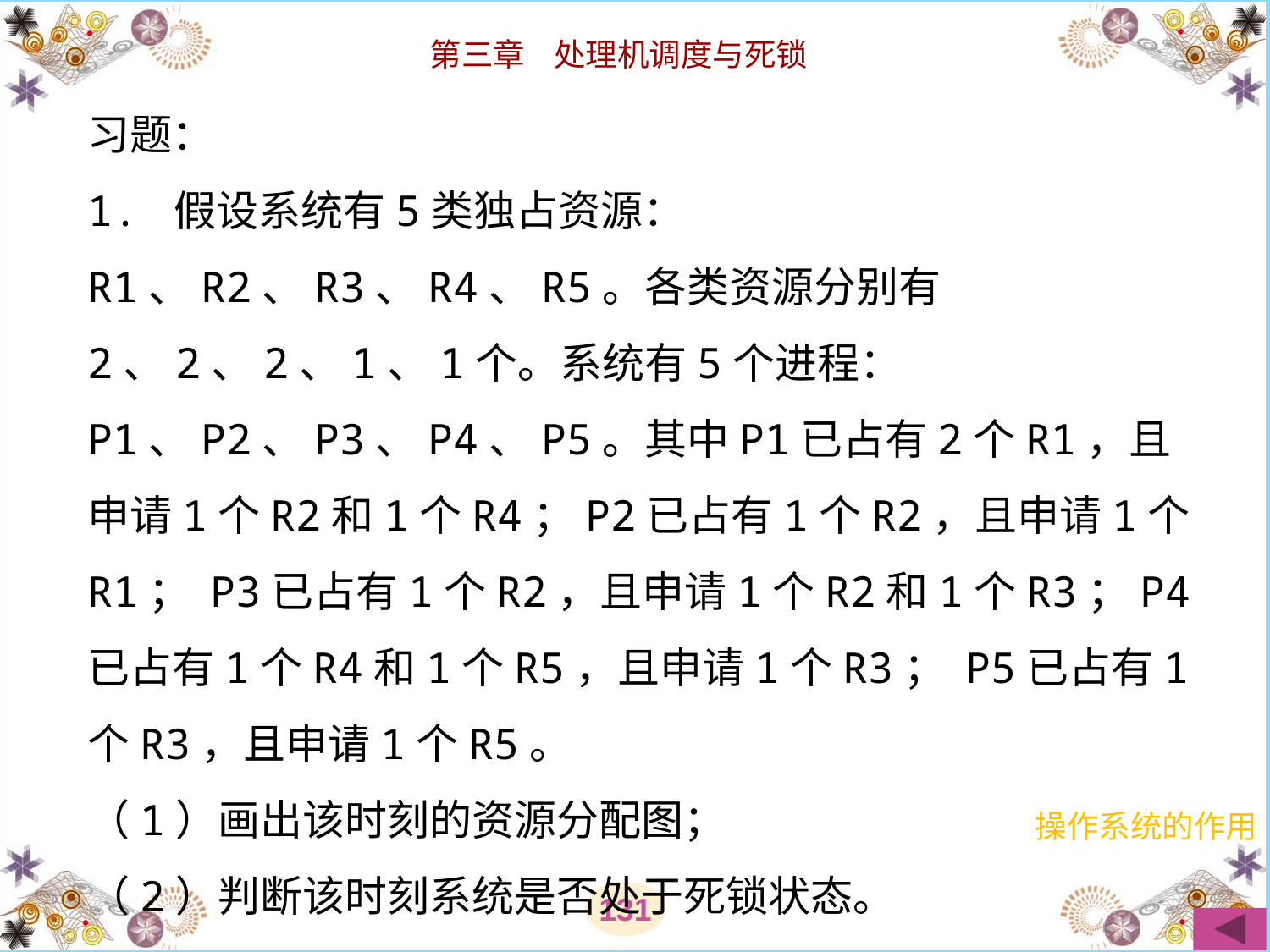

# 习题： 1. 假设系统有5类独占资源：R1、R2、R3、R4、R5。各类资源分别有2、2、2、1、1个。系统有5个进程：P1、P2、P3、P4、P5。其中P1已占有2个R1，且申请1个R2和1个R4；P2已占有1个R2，且申请1个R1； P3已占有1个R2，且申请1个R2和1个R3；P4已占有1个R4和1个R5，且申请1个R3； P5已占有1个R3，且申请1个R5。 （1）画出该时刻的资源分配图； （2）判断该时刻系统是否处于死锁状态。
操作系统的作用